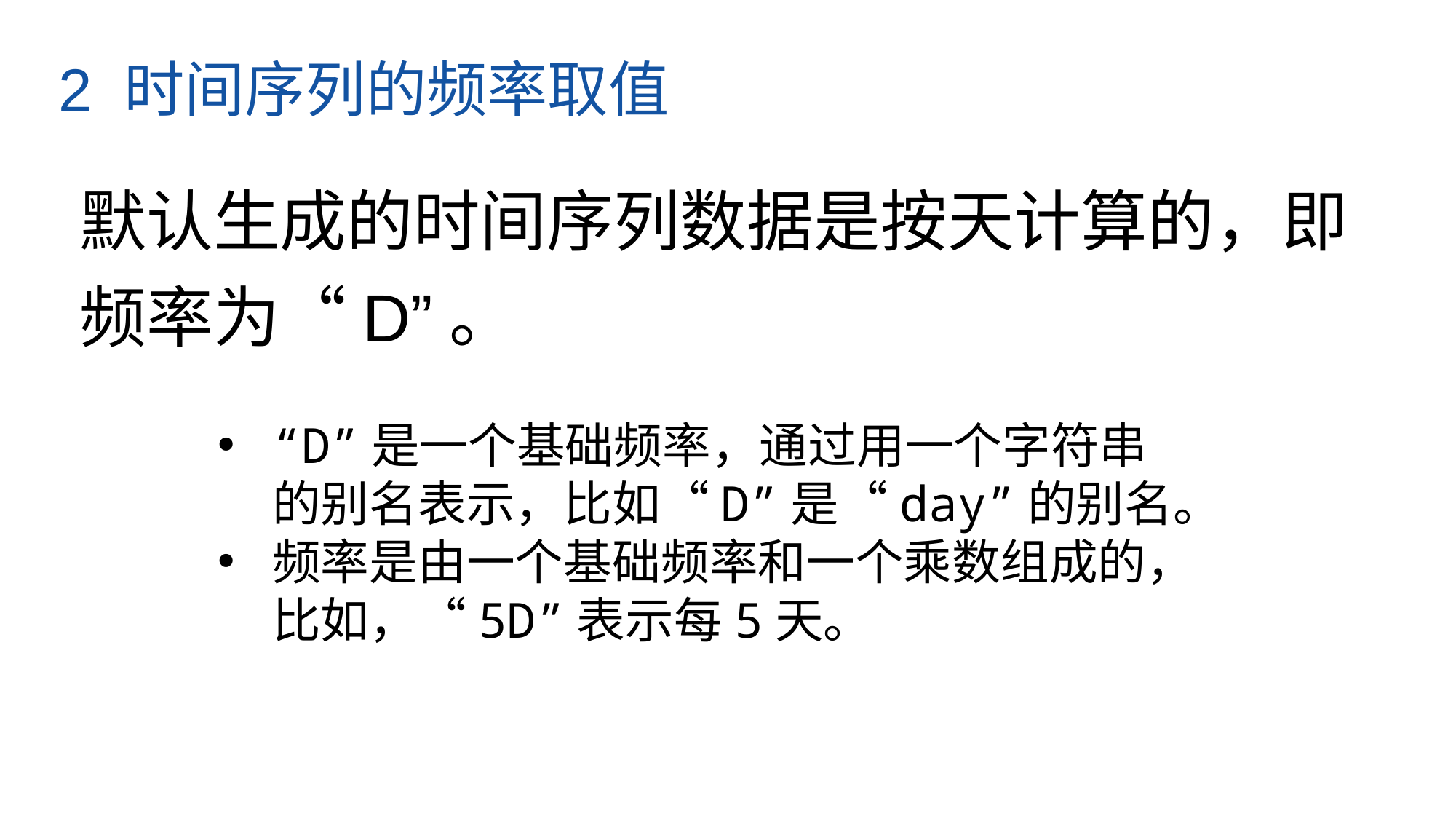

2 时间序列的频率取值
默认生成的时间序列数据是按天计算的，即频率为“D”。
“D”是一个基础频率，通过用一个字符串的别名表示，比如“D”是“day”的别名。
频率是由一个基础频率和一个乘数组成的，比如，“5D”表示每5天。